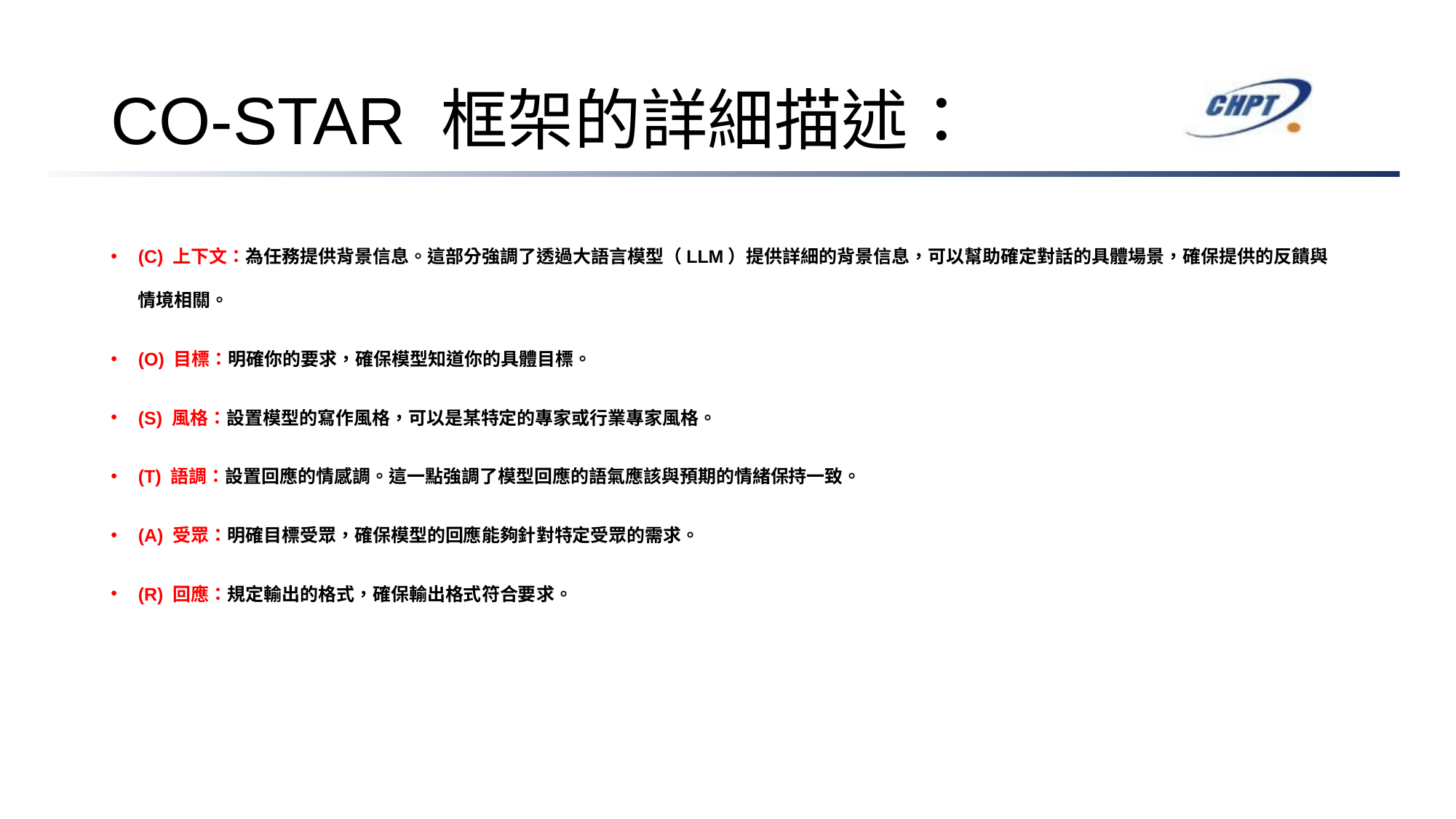

# CO-STAR 框架的詳細描述：
(C) 上下文：為任務提供背景信息。這部分強調了透過大語言模型（LLM）提供詳細的背景信息，可以幫助確定對話的具體場景，確保提供的反饋與情境相關。
(O) 目標：明確你的要求，確保模型知道你的具體目標。
(S) 風格：設置模型的寫作風格，可以是某特定的專家或行業專家風格。
(T) 語調：設置回應的情感調。這一點強調了模型回應的語氣應該與預期的情緒保持一致。
(A) 受眾：明確目標受眾，確保模型的回應能夠針對特定受眾的需求。
(R) 回應：規定輸出的格式，確保輸出格式符合要求。